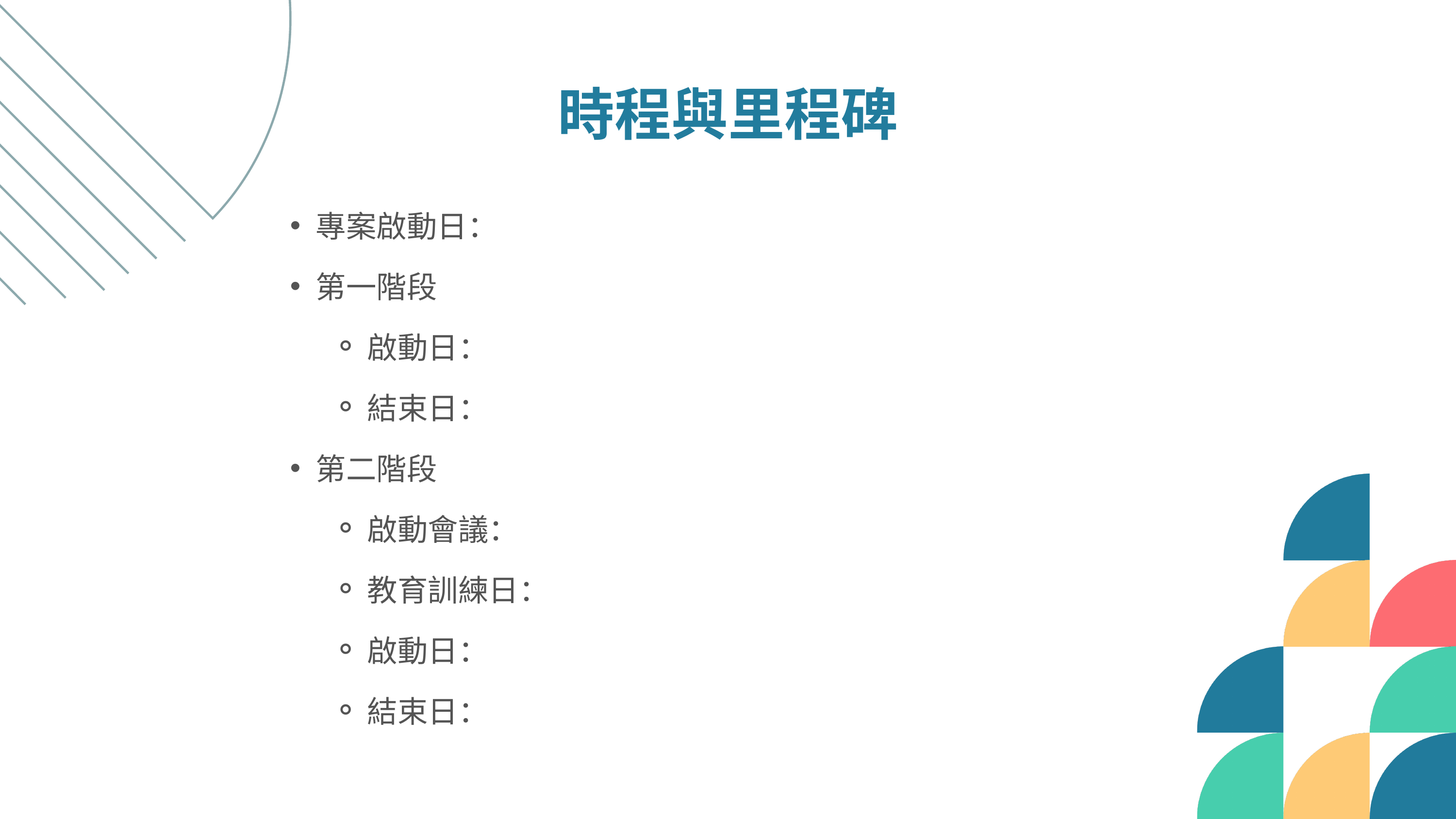

時程與里程碑
專案啟動日：
第一階段
啟動日：
結束日：
第二階段
啟動會議：
教育訓練日：
啟動日：
結束日：